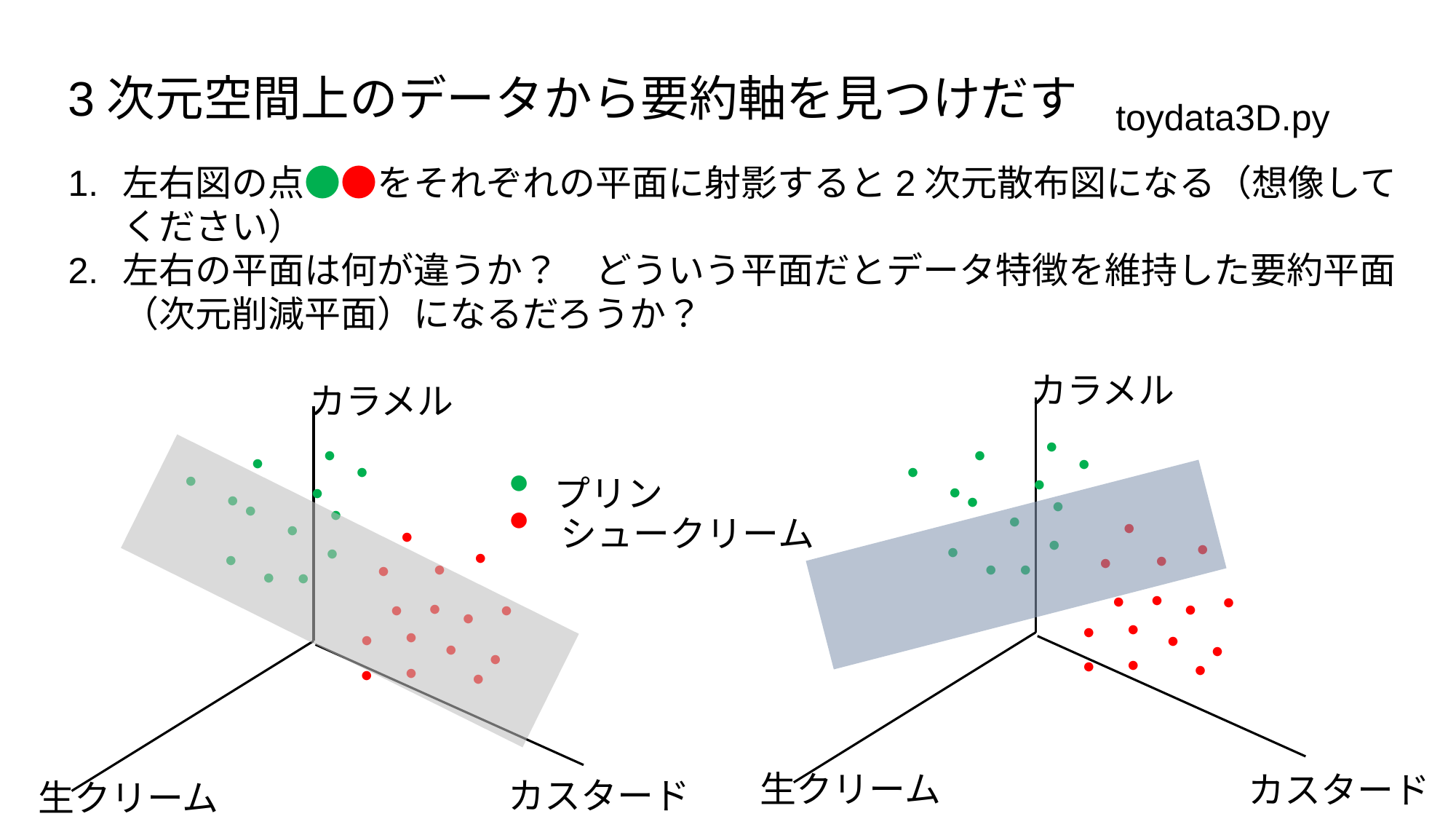

3次元空間上のデータから要約軸を見つけだす
toydata3D.py
左右図の点●●をそれぞれの平面に射影すると2次元散布図になる（想像してください）
左右の平面は何が違うか？　どういう平面だとデータ特徴を維持した要約平面（次元削減平面）になるだろうか？
カラメル
カラメル
●
●
●
●
●
●
●
●
プリン
●
●
●
●
●
●
●
●
●
●
シュークリーム

●
●
●
●

●
●
●
●
●
●
●
●
●
●
●
●
●
●
●
●
●
●
●
●
●
●
●
●
●
●
●
●
●
●
●
●
●
●
●
●
生クリーム
カスタード
カスタード
生クリーム